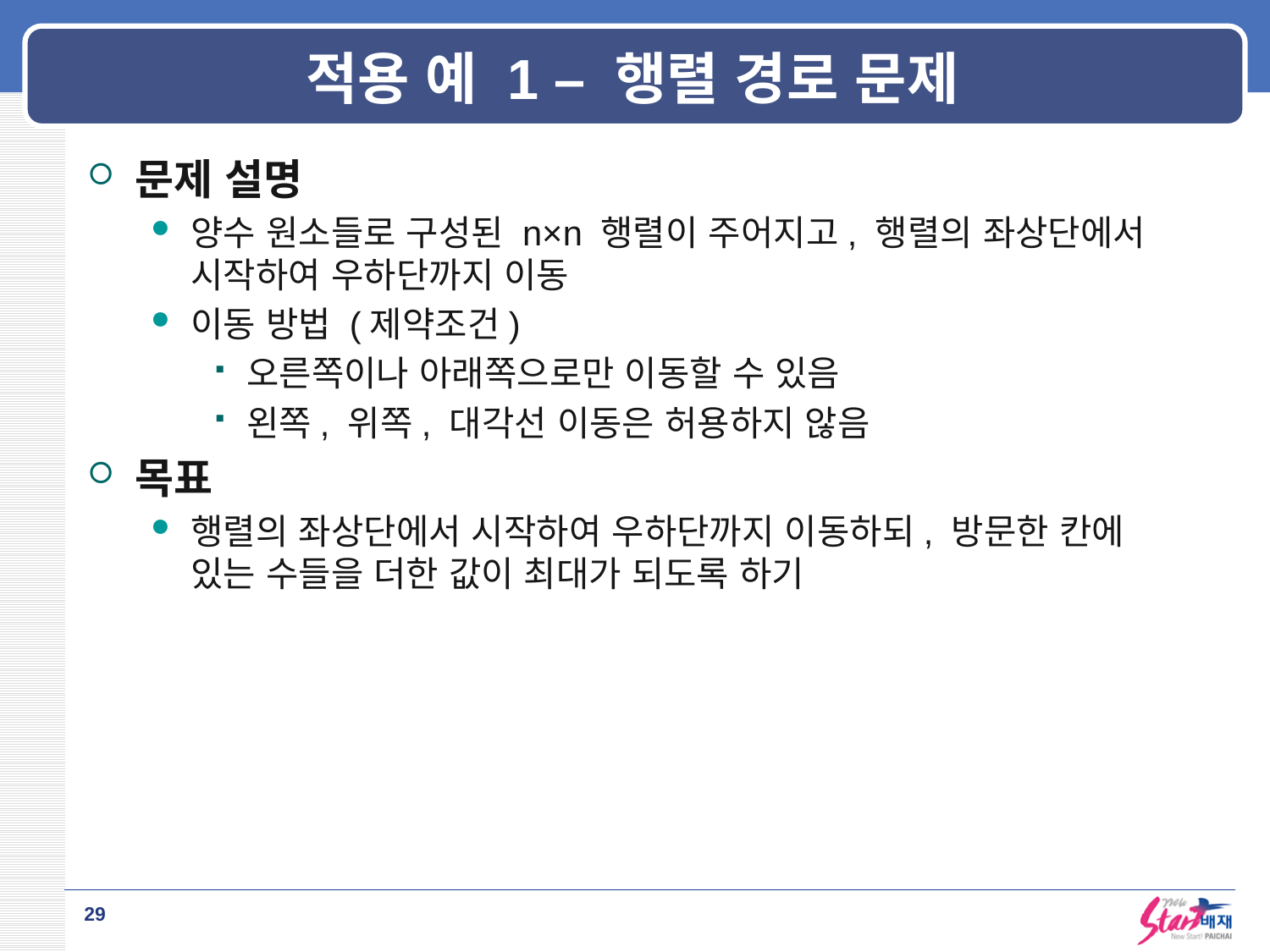

# 적용 예 1 – 행렬 경로 문제
문제 설명
양수 원소들로 구성된 n×n 행렬이 주어지고, 행렬의 좌상단에서 시작하여 우하단까지 이동
이동 방법 (제약조건)
오른쪽이나 아래쪽으로만 이동할 수 있음
왼쪽, 위쪽, 대각선 이동은 허용하지 않음
목표
행렬의 좌상단에서 시작하여 우하단까지 이동하되, 방문한 칸에 있는 수들을 더한 값이 최대가 되도록 하기
29